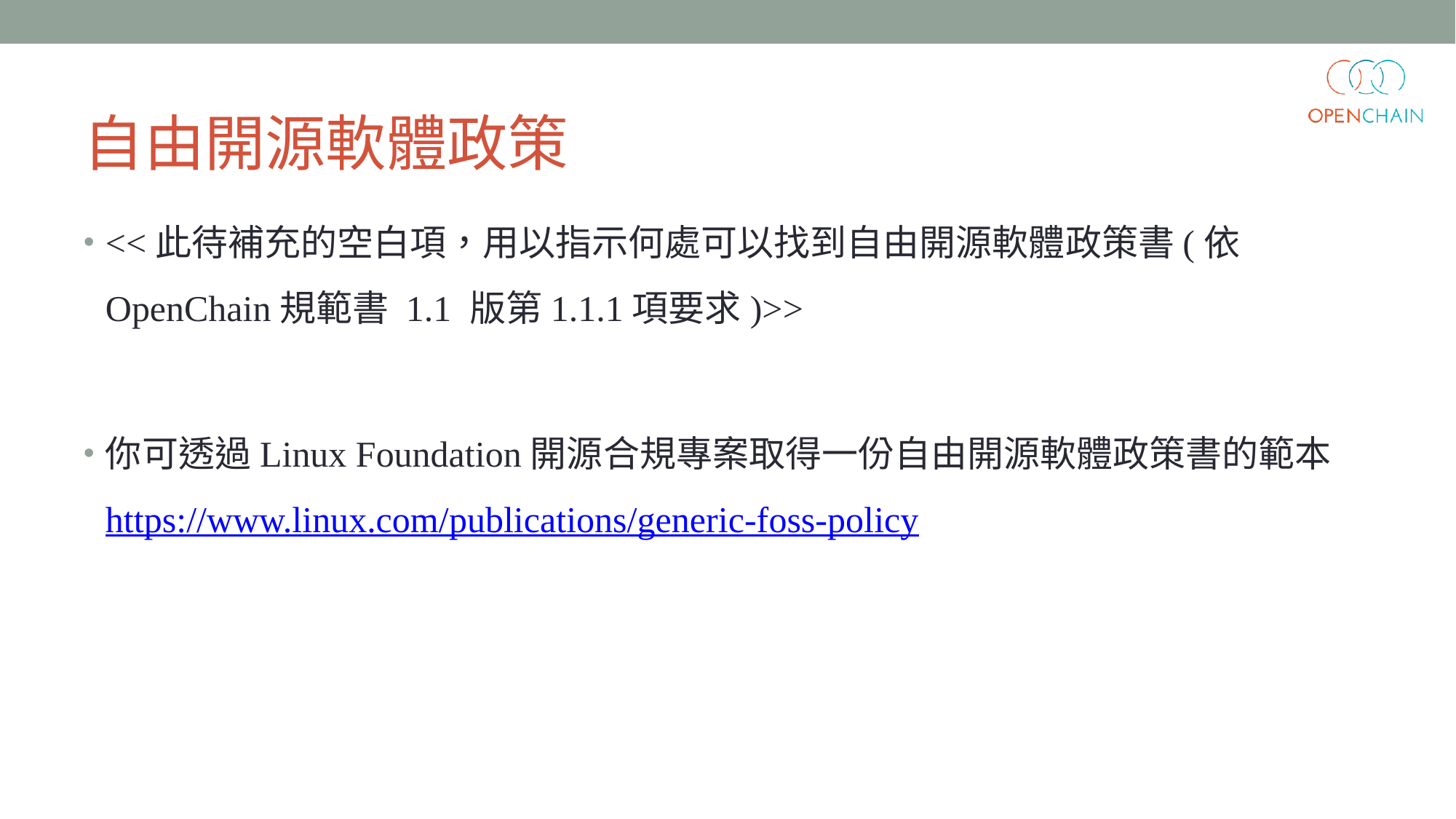

# 自由開源軟體政策
<<此待補充的空白項，用以指示何處可以找到自由開源軟體政策書(依OpenChain規範書 1.1 版第1.1.1項要求)>>

你可透過Linux Foundation開源合規專案取得一份自由開源軟體政策書的範本 https://www.linux.com/publications/generic-foss-policy